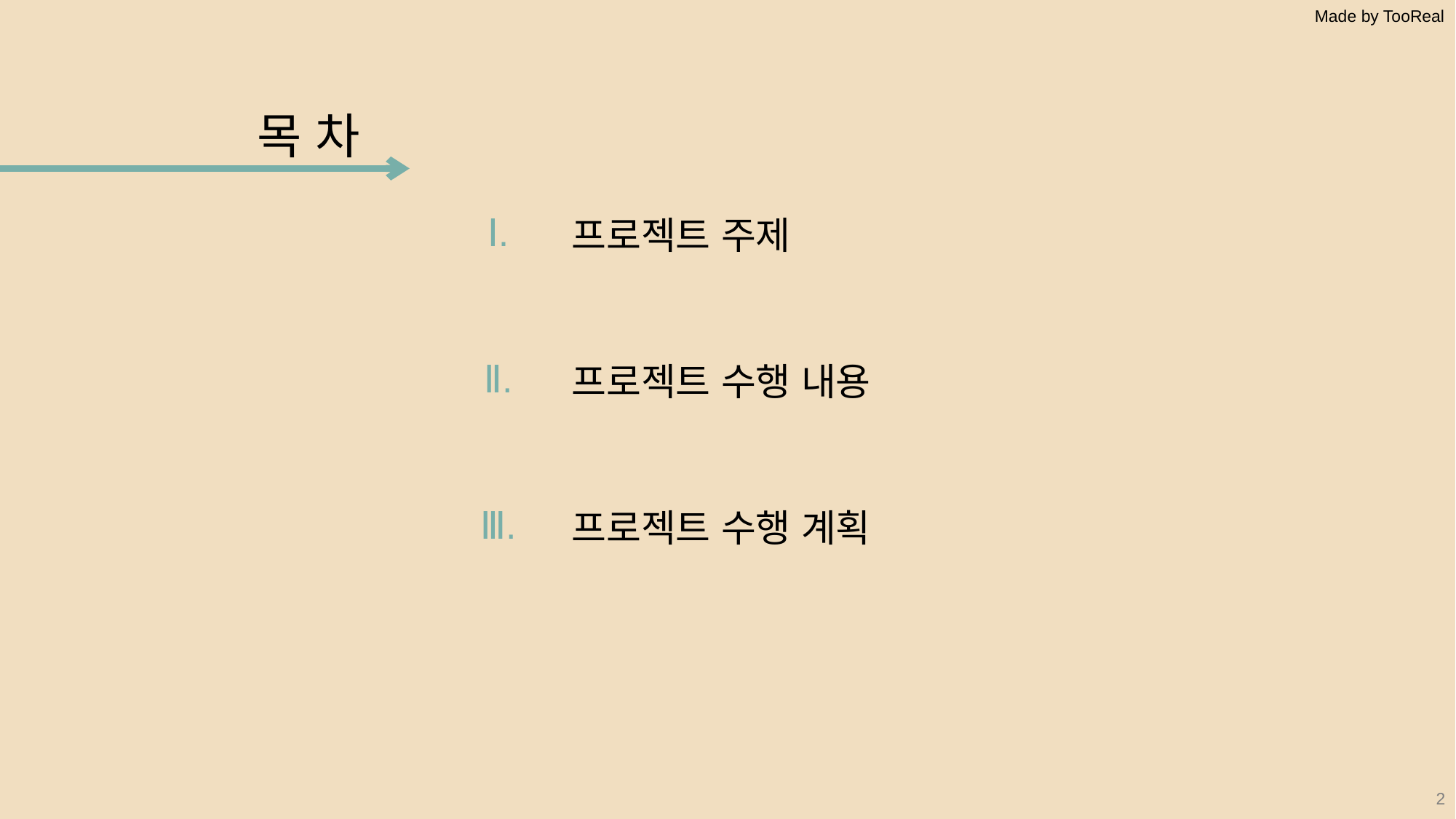

목 차
| Ⅰ. | 프로젝트 주제 |
| --- | --- |
| Ⅱ. | 프로젝트 수행 내용 |
| Ⅲ. | 프로젝트 수행 계획 |
|  |  |
2